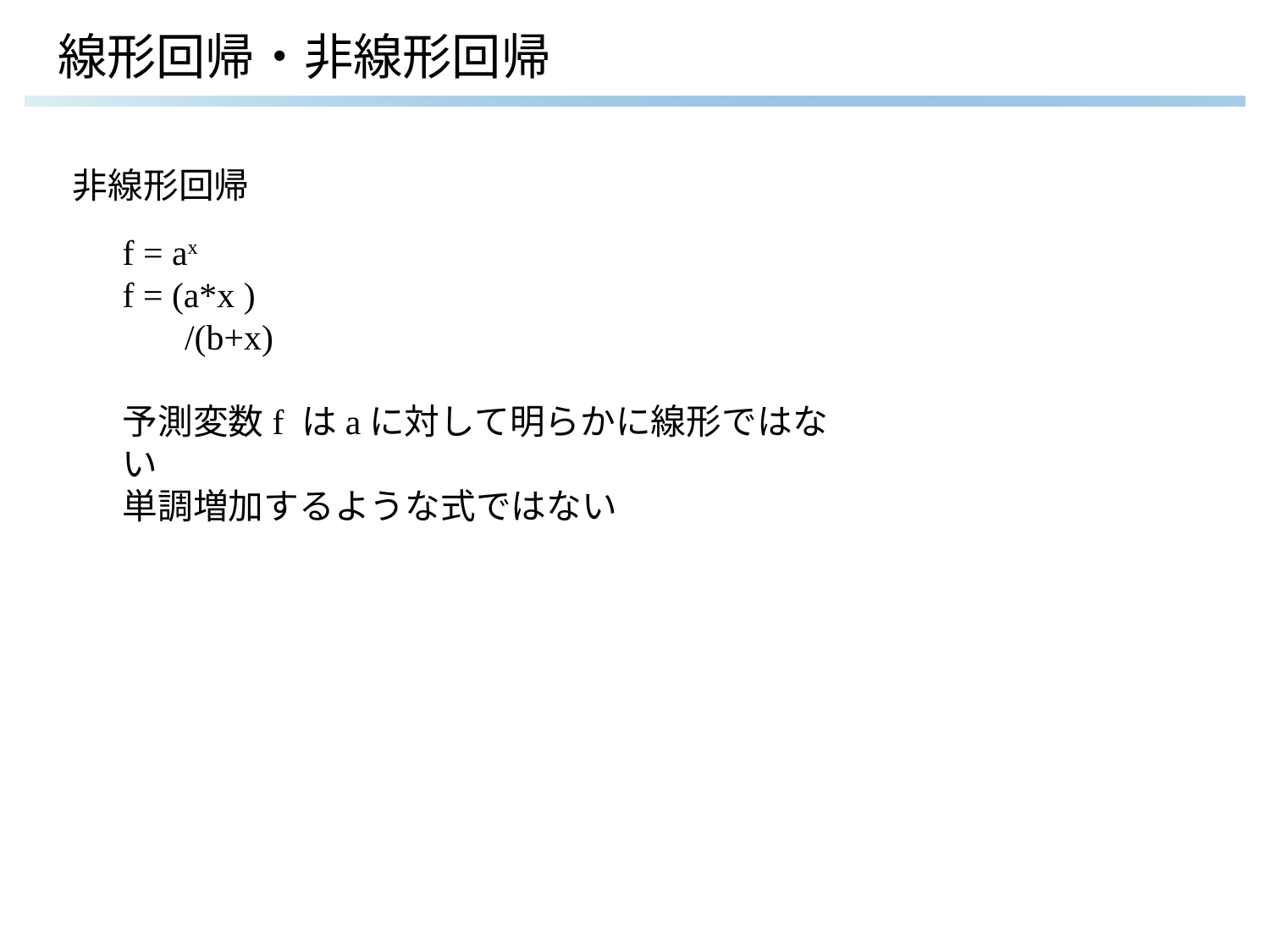

# 線形回帰・非線形回帰
非線形回帰
f = ax
f = (a*x )
       /(b+x)

予測変数f はaに対して明らかに線形ではない
単調増加するような式ではない